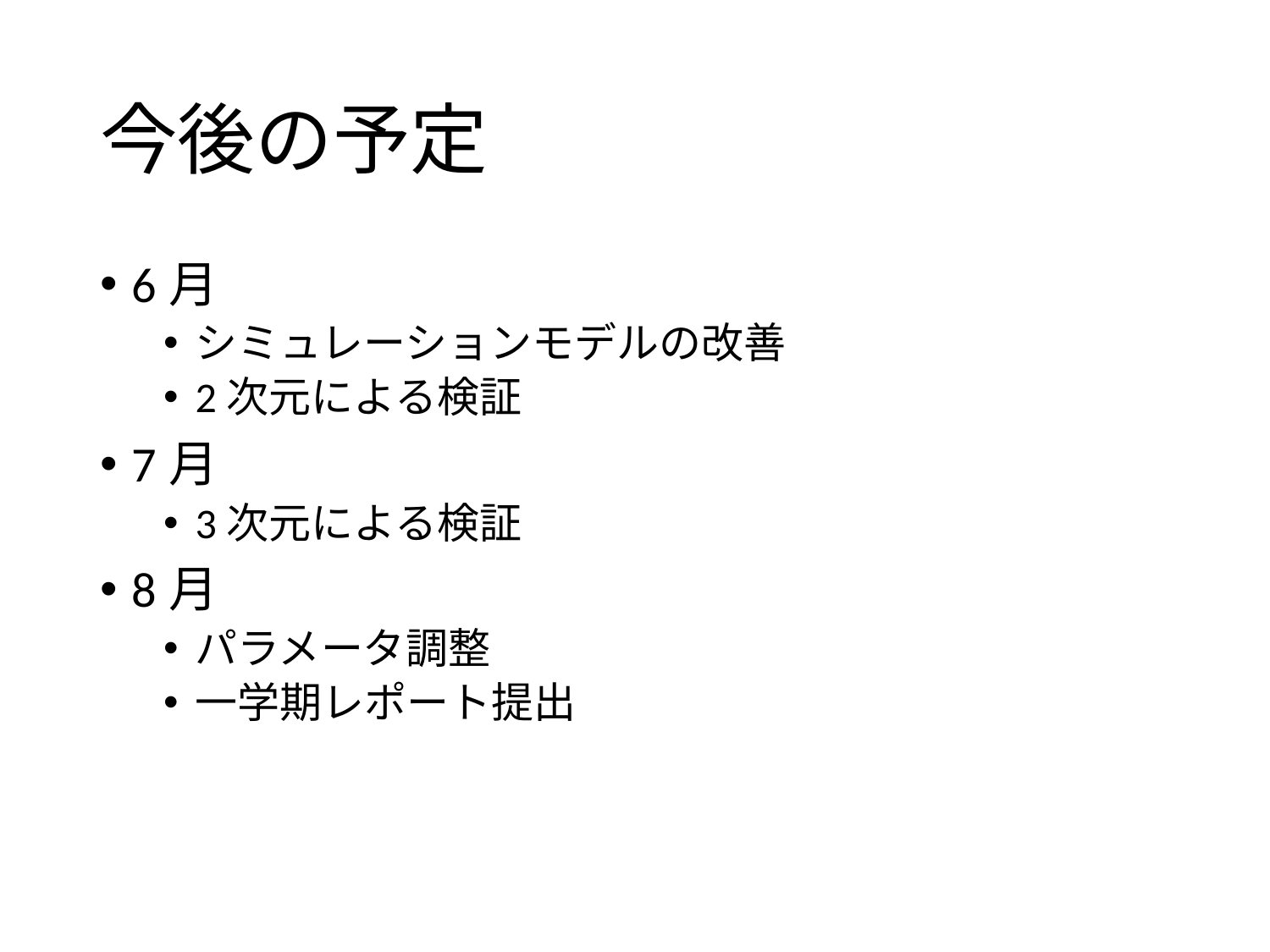

# 今後の予定
6月
シミュレーションモデルの改善
2次元による検証
7月
3次元による検証
8月
パラメータ調整
一学期レポート提出